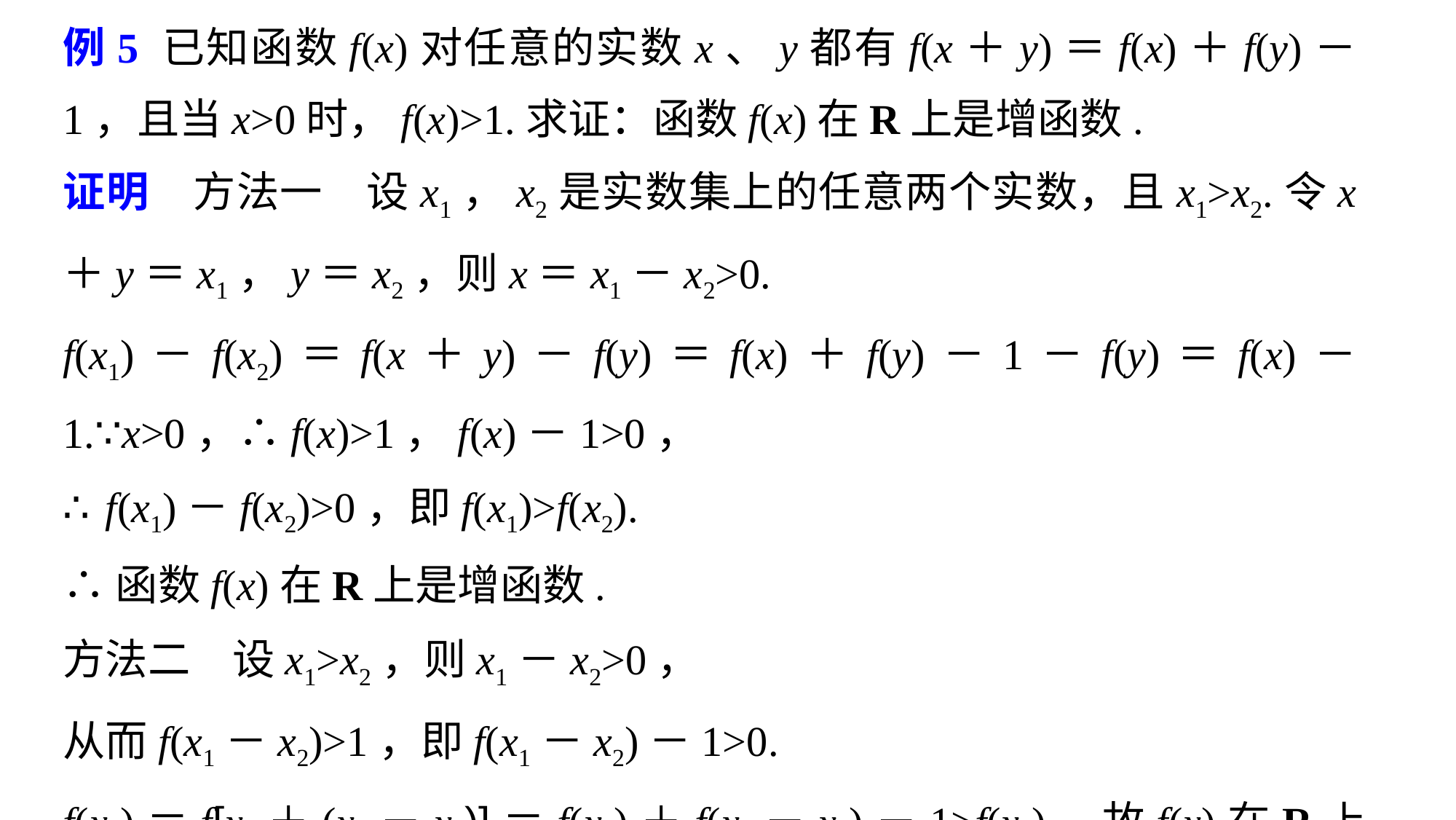

例5 已知函数f(x)对任意的实数x、y都有f(x＋y)＝f(x)＋f(y)－1，且当x>0时，f(x)>1.求证：函数f(x)在R上是增函数.
证明　方法一　设x1，x2是实数集上的任意两个实数，且x1>x2.令x＋y＝x1，y＝x2，则x＝x1－x2>0.
f(x1)－f(x2)＝f(x＋y)－f(y)＝f(x)＋f(y)－1－f(y)＝f(x)－1.∵x>0，∴f(x)>1，f(x)－1>0，
∴f(x1)－f(x2)>0，即f(x1)>f(x2).
∴函数f(x)在R上是增函数.
方法二　设x1>x2，则x1－x2>0，
从而f(x1－x2)>1，即f(x1－x2)－1>0.
f(x1)＝f[x2＋(x1－x2)]＝f(x2)＋f(x1－x2)－1>f(x2)，故f(x)在R上是增函数.